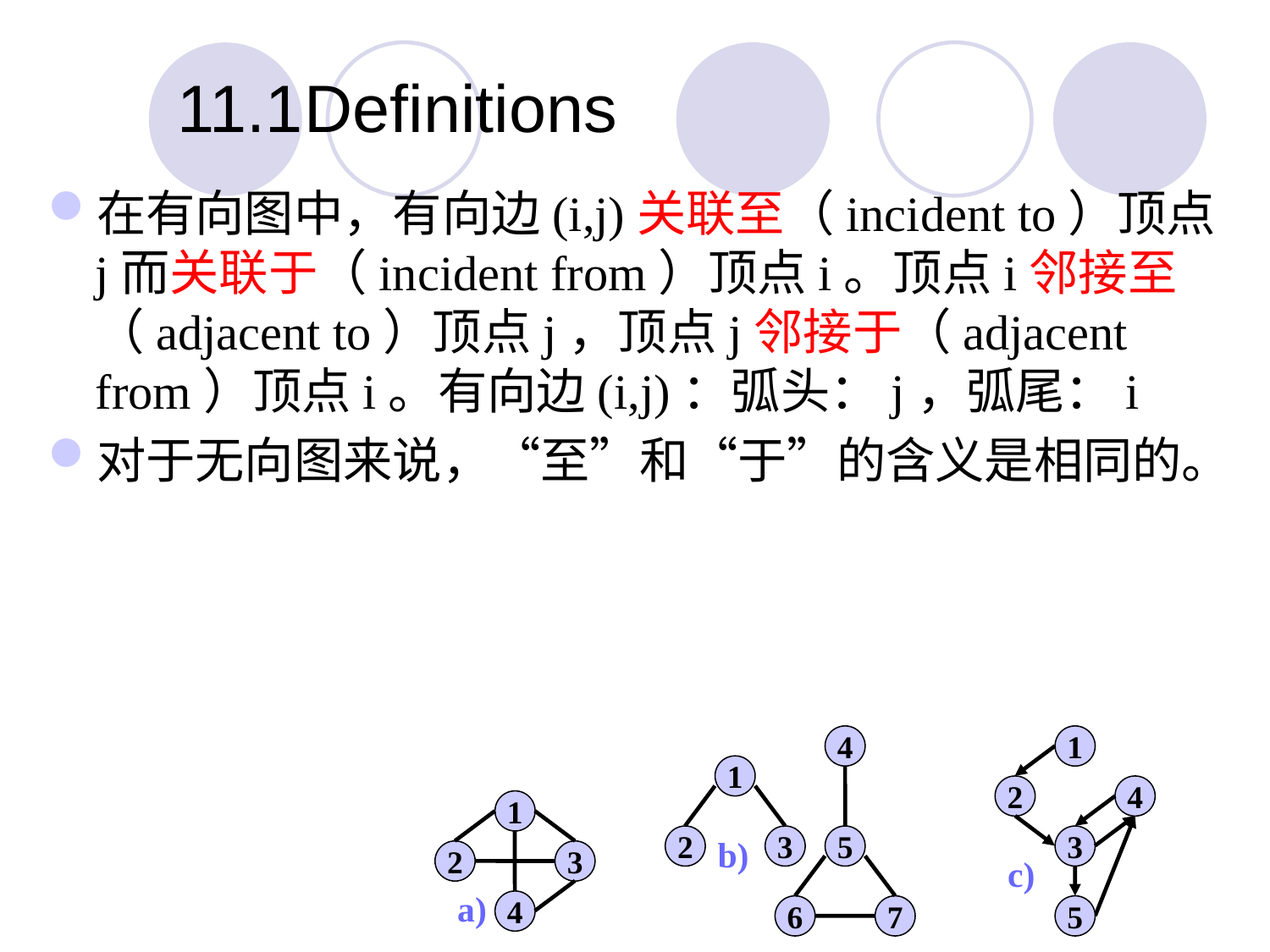

5
11.1	Definitions

在有向图中，有向边(i,j)关联至（incident to）顶点j而关联于（incident from）顶点i。顶点i邻接至（adjacent to）顶点j，顶点j邻接于（adjacent from）顶点i。有向边(i,j)：弧头：j，弧尾：i
对于无向图来说，“至”和“于”的含义是相同的。
4
1

1

2
4

1

2
b)
3
5
3

2
3
c)

a)

4
6
7
5